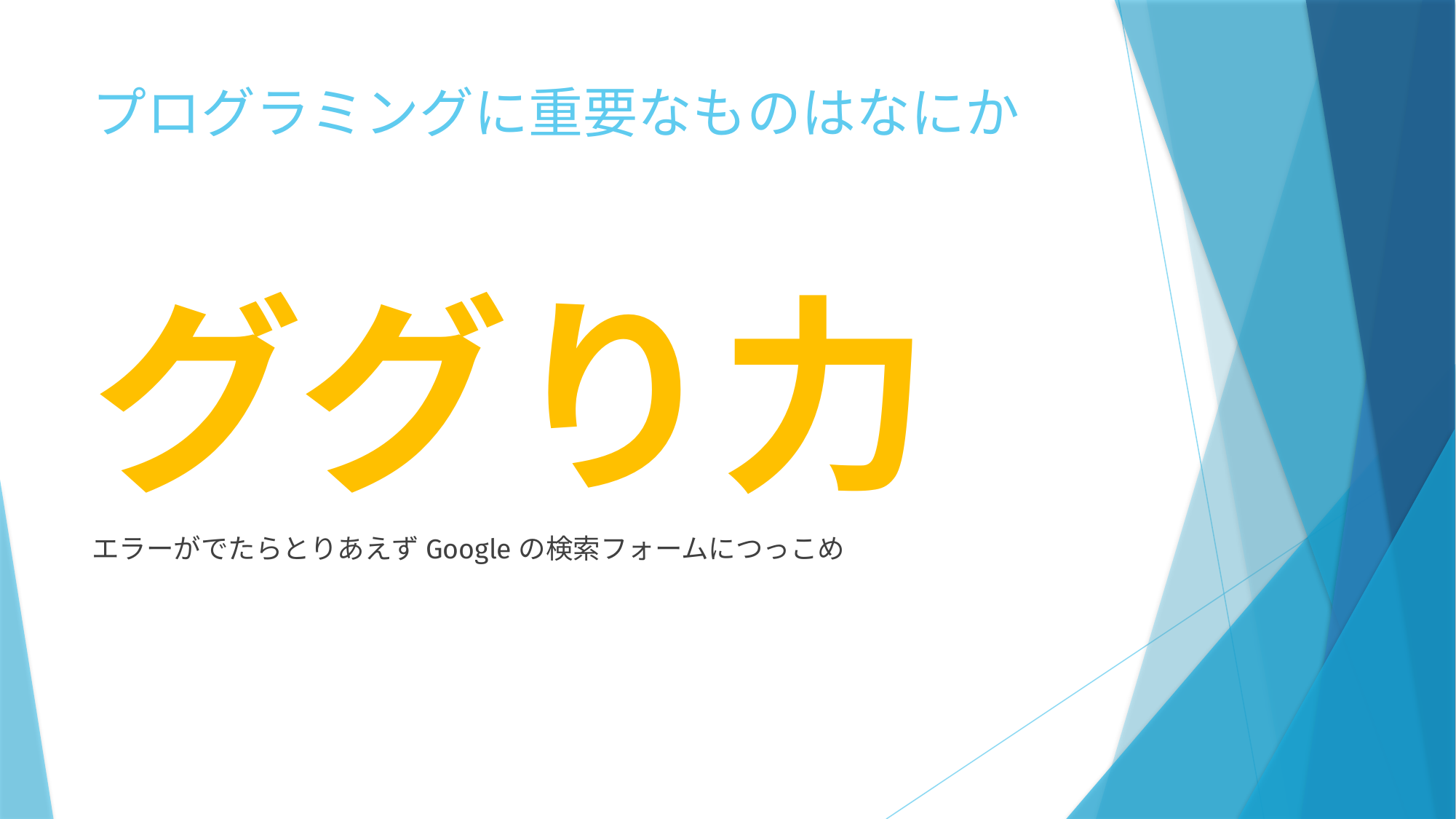

# プログラミングに重要なものはなにか
ググり力
エラーがでたらとりあえずGoogleの検索フォームにつっこめ